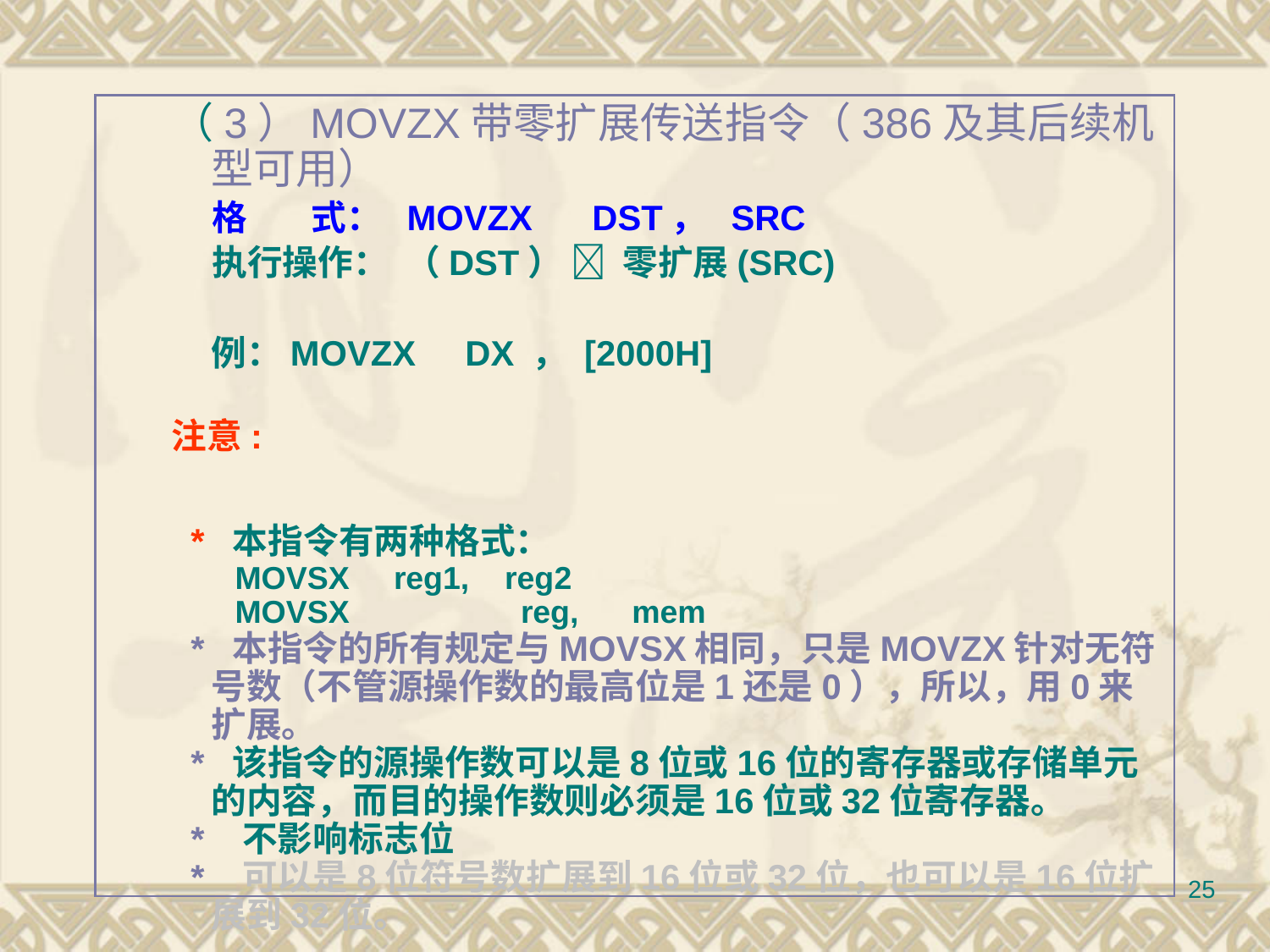

（3）MOVZX带零扩展传送指令（386及其后续机型可用）
    格        式：  MOVZX	DST，  SRC
    执行操作：  （DST） ←  零扩展(SRC)

	例：MOVZX	DX ， [2000H]

注意:

  *  本指令有两种格式：
MOVSX   	reg1,    reg2
MOVSX		reg,      mem
  *  本指令的所有规定与MOVSX相同，只是MOVZX针对无符号数（不管源操作数的最高位是1还是0），所以，用0来扩展。
  *  该指令的源操作数可以是8位或16位的寄存器或存储单元的内容，而目的操作数则必须是16位或32位寄存器。
  *   不影响标志位
  *   可以是8位符号数扩展到16位或32位，也可以是16位扩展到32位。
25